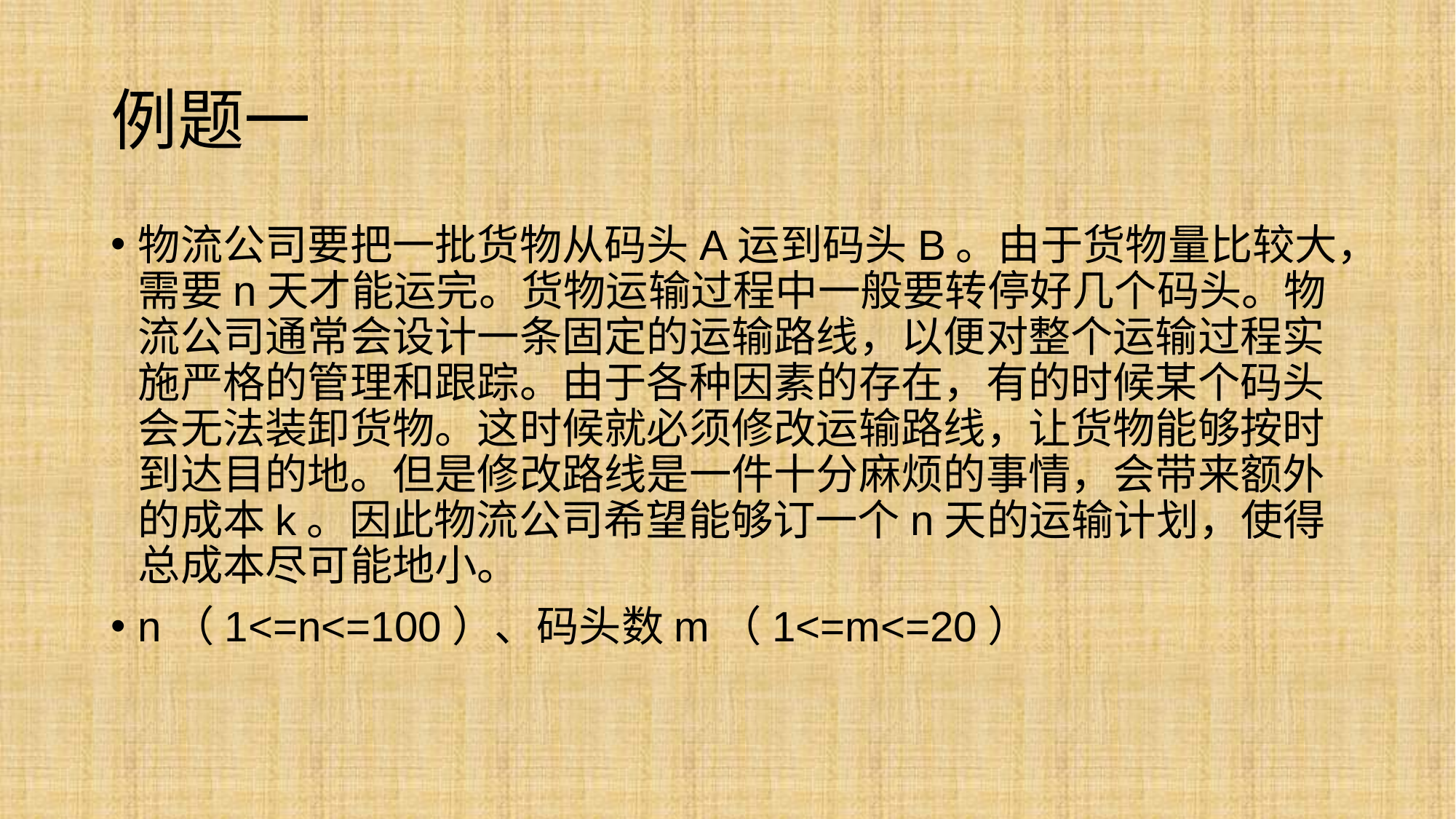

# 例题一
物流公司要把一批货物从码头A运到码头B。由于货物量比较大，需要n天才能运完。货物运输过程中一般要转停好几个码头。物流公司通常会设计一条固定的运输路线，以便对整个运输过程实施严格的管理和跟踪。由于各种因素的存在，有的时候某个码头会无法装卸货物。这时候就必须修改运输路线，让货物能够按时到达目的地。但是修改路线是一件十分麻烦的事情，会带来额外的成本k。因此物流公司希望能够订一个n天的运输计划，使得总成本尽可能地小。
n（1<=n<=100）、码头数m（1<=m<=20）